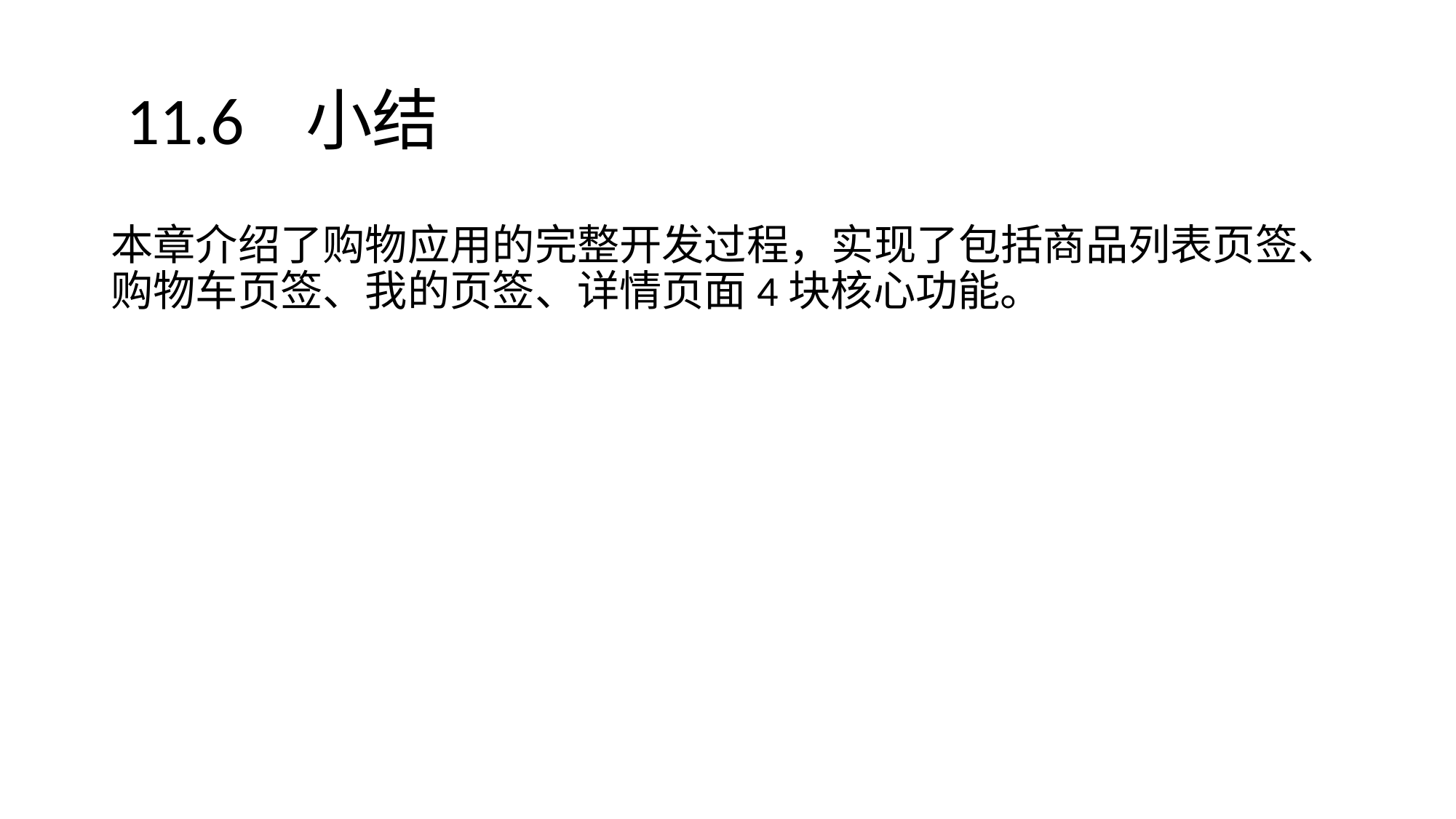

# 11.6   小结
本章介绍了购物应用的完整开发过程，实现了包括商品列表页签、购物车页签、我的页签、详情页面4块核心功能。